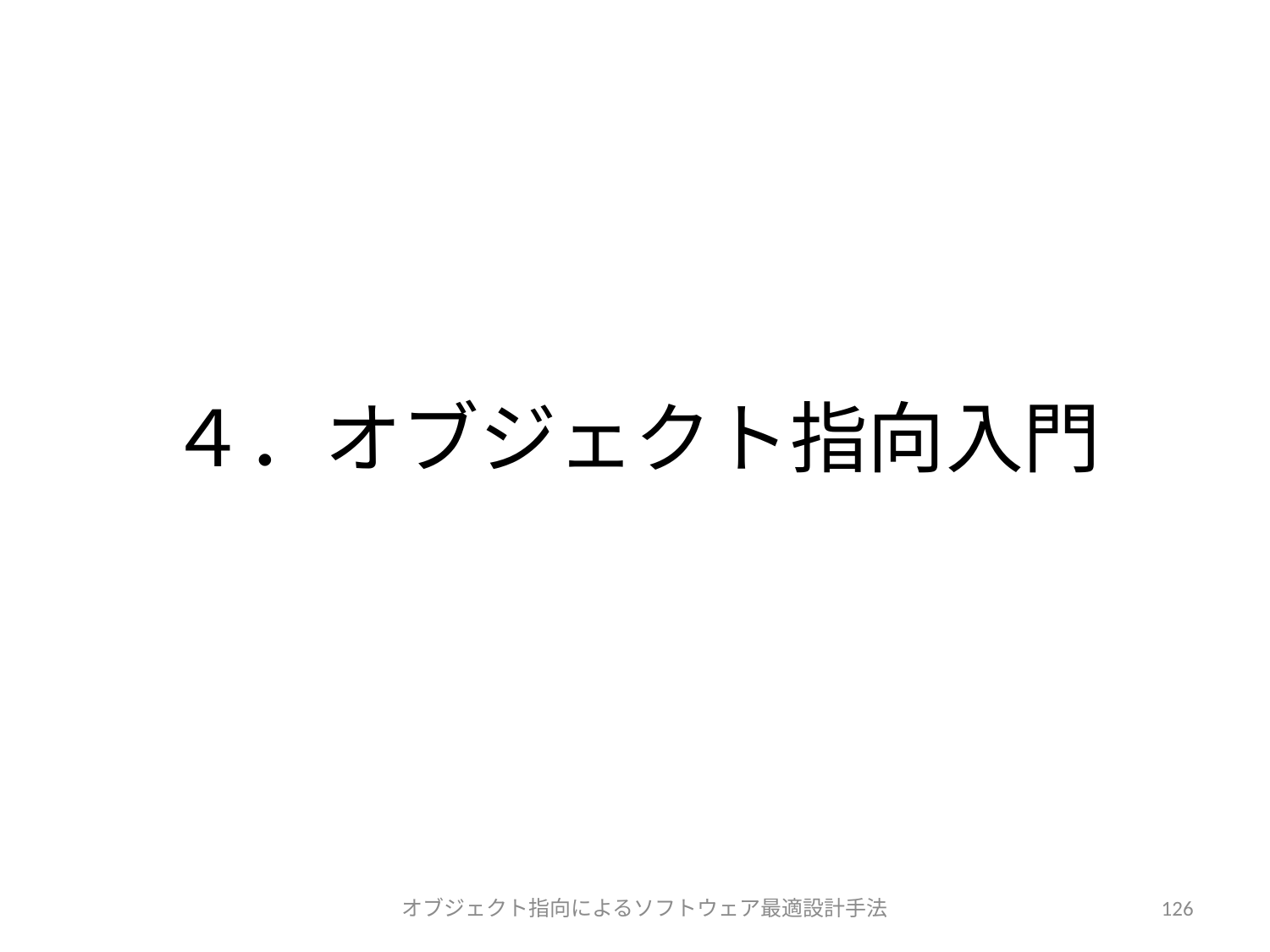

# ４．オブジェクト指向入門
オブジェクト指向によるソフトウェア最適設計手法
126